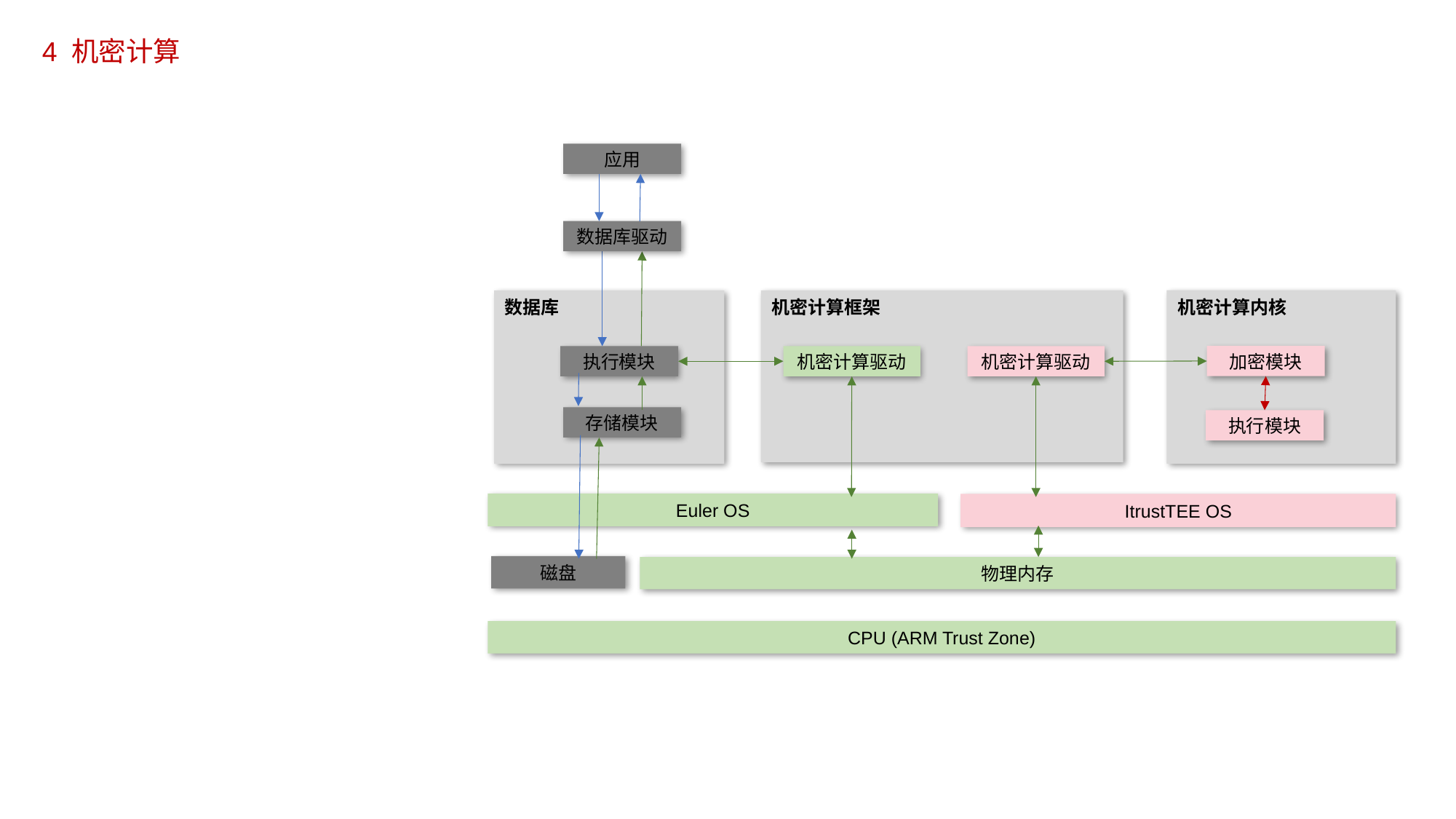

4 机密计算
应用
数据库驱动
机密计算内核
数据库
机密计算框架
加密模块
执行模块
机密计算驱动
机密计算驱动
存储模块
执行模块
Euler OS
ItrustTEE OS
磁盘
物理内存
CPU (ARM Trust Zone)